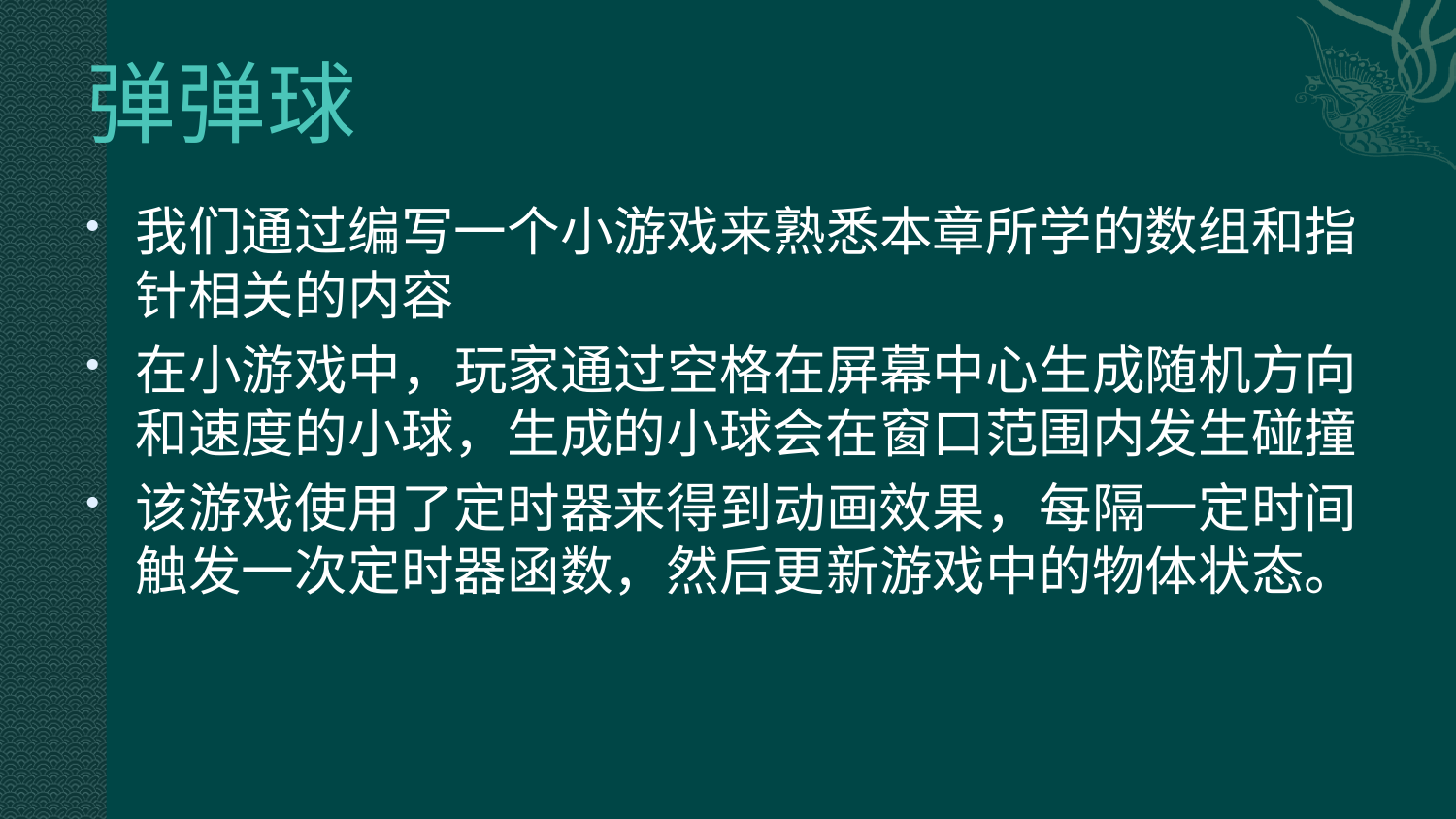

# 弹弹球
我们通过编写一个小游戏来熟悉本章所学的数组和指针相关的内容
在小游戏中，玩家通过空格在屏幕中心生成随机方向和速度的小球，生成的小球会在窗口范围内发生碰撞
该游戏使用了定时器来得到动画效果，每隔一定时间触发一次定时器函数，然后更新游戏中的物体状态。